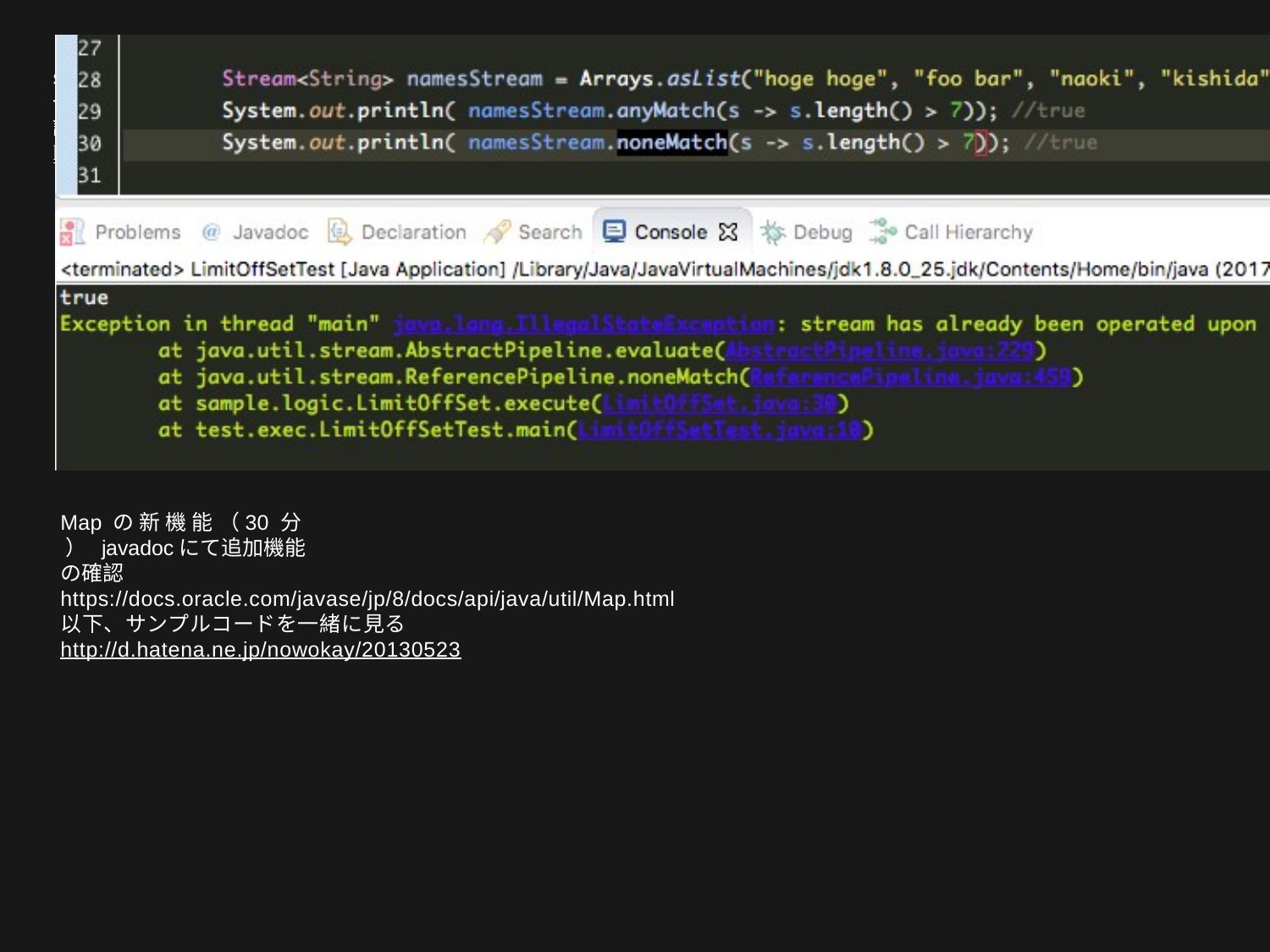

streamの流用ができないことを説明する。一 緒に、noneMatch,anyMatch,allMatchの説明 をする。 http://d.hatena.ne.jp/nowokay/20130504

Map の 新 機 能 （30 分 ）  javadocにて追加機能の確認
https://docs.oracle.com/javase/jp/8/docs/api/java/util/Map.html 以下、サンプルコードを一緒に見る http://d.hatena.ne.jp/nowokay/20130523